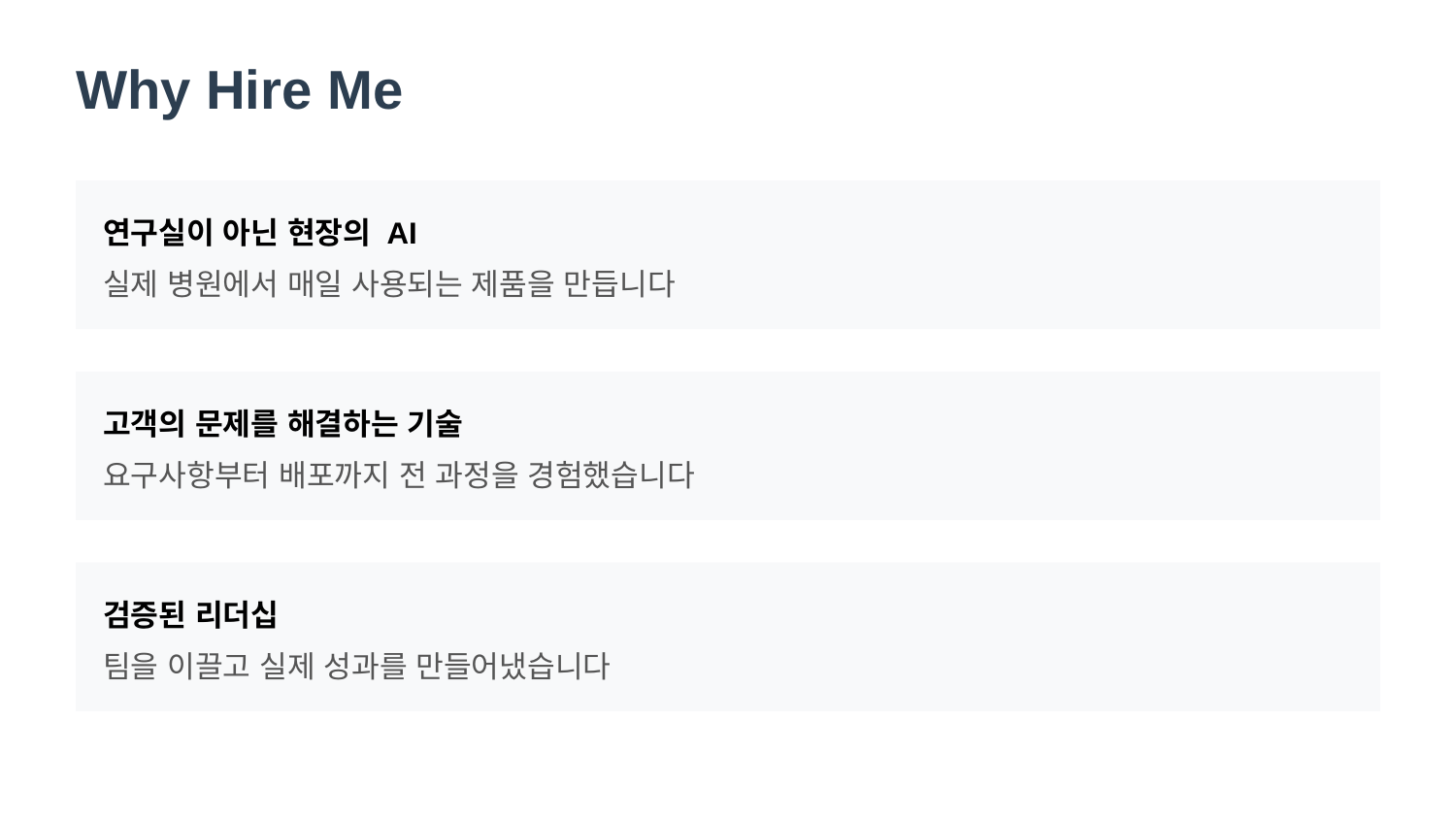

Why Hire Me

연구실이 아닌 현장의 AI
실제 병원에서 매일 사용되는 제품을 만듭니다

고객의 문제를 해결하는 기술
요구사항부터 배포까지 전 과정을 경험했습니다

검증된 리더십
팀을 이끌고 실제 성과를 만들어냈습니다